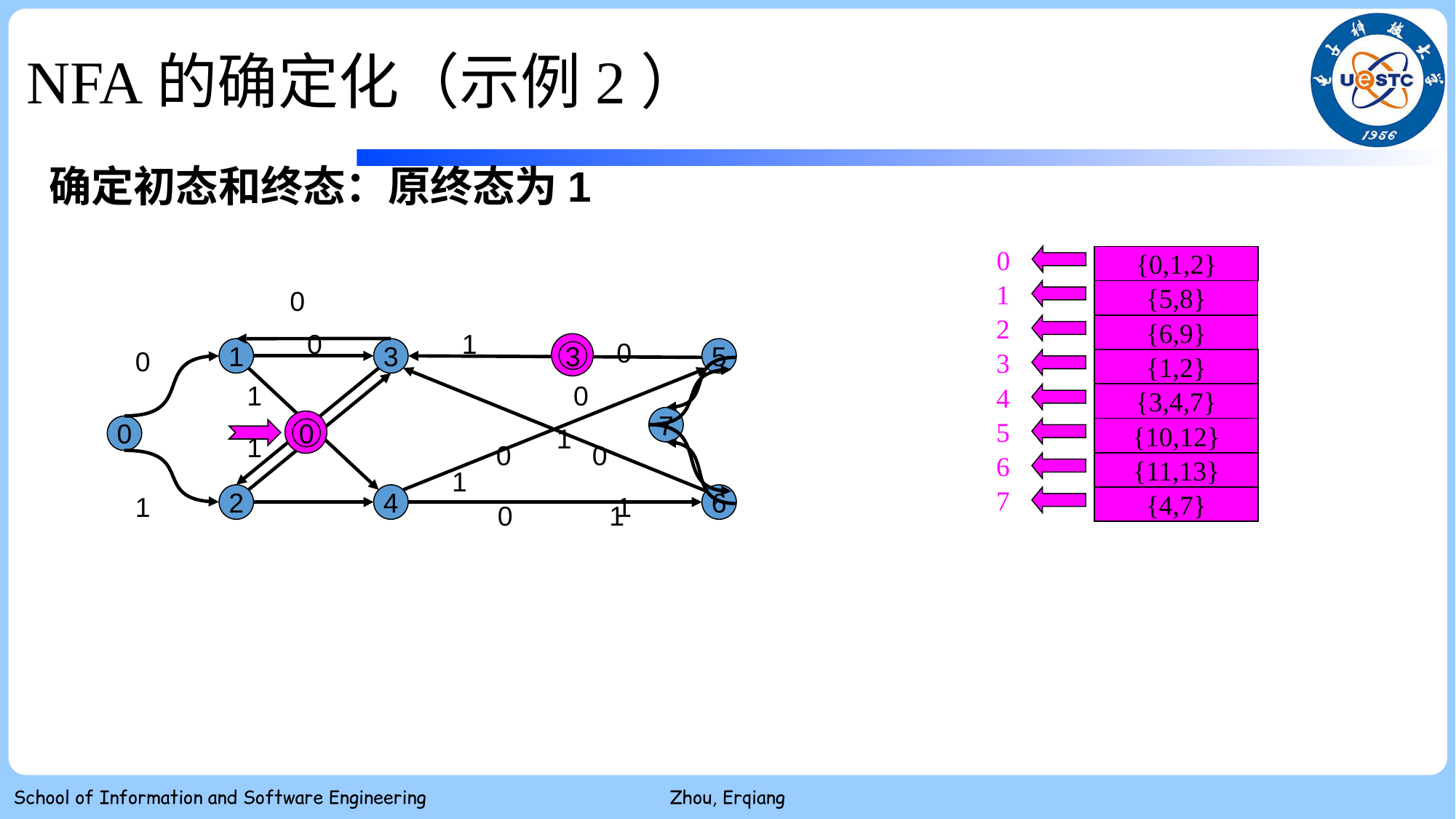

NFA的确定化（示例2）
例：构造DFA，使其能接受所有由偶数个0和偶数个1所组成串。
# 确定初态和终态：原终态为1
0

{0,1,2}
{0,1,2}
1

{5,8}
{5,8}
2

{6,9}
{6,9}
3

{1,2}
{1,2}
4

{3,4,7}
{3,4,7}
5

{10,12}
{10,12}
6

{11,13}
{11,13}
7

{4,7}
{4,7}
0
1
0
3
1
4
1
0
7
0
1
0
1
2
0
1
0
1

3
5
0
6
1
1
0

0

School of Information and Software Engineering
Zhou, Erqiang
27